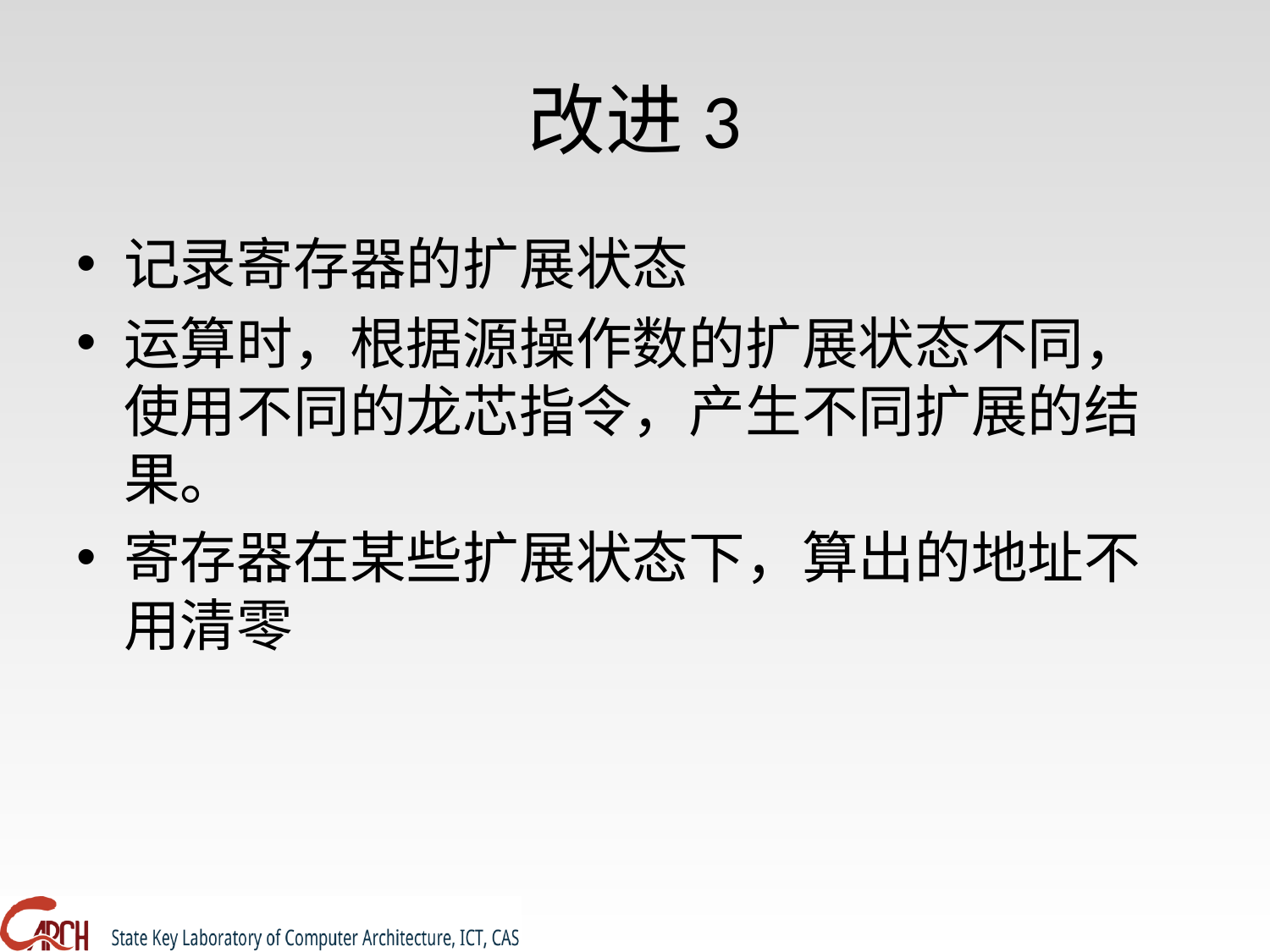

# 改进3
记录寄存器的扩展状态
运算时，根据源操作数的扩展状态不同，使用不同的龙芯指令，产生不同扩展的结果。
寄存器在某些扩展状态下，算出的地址不用清零